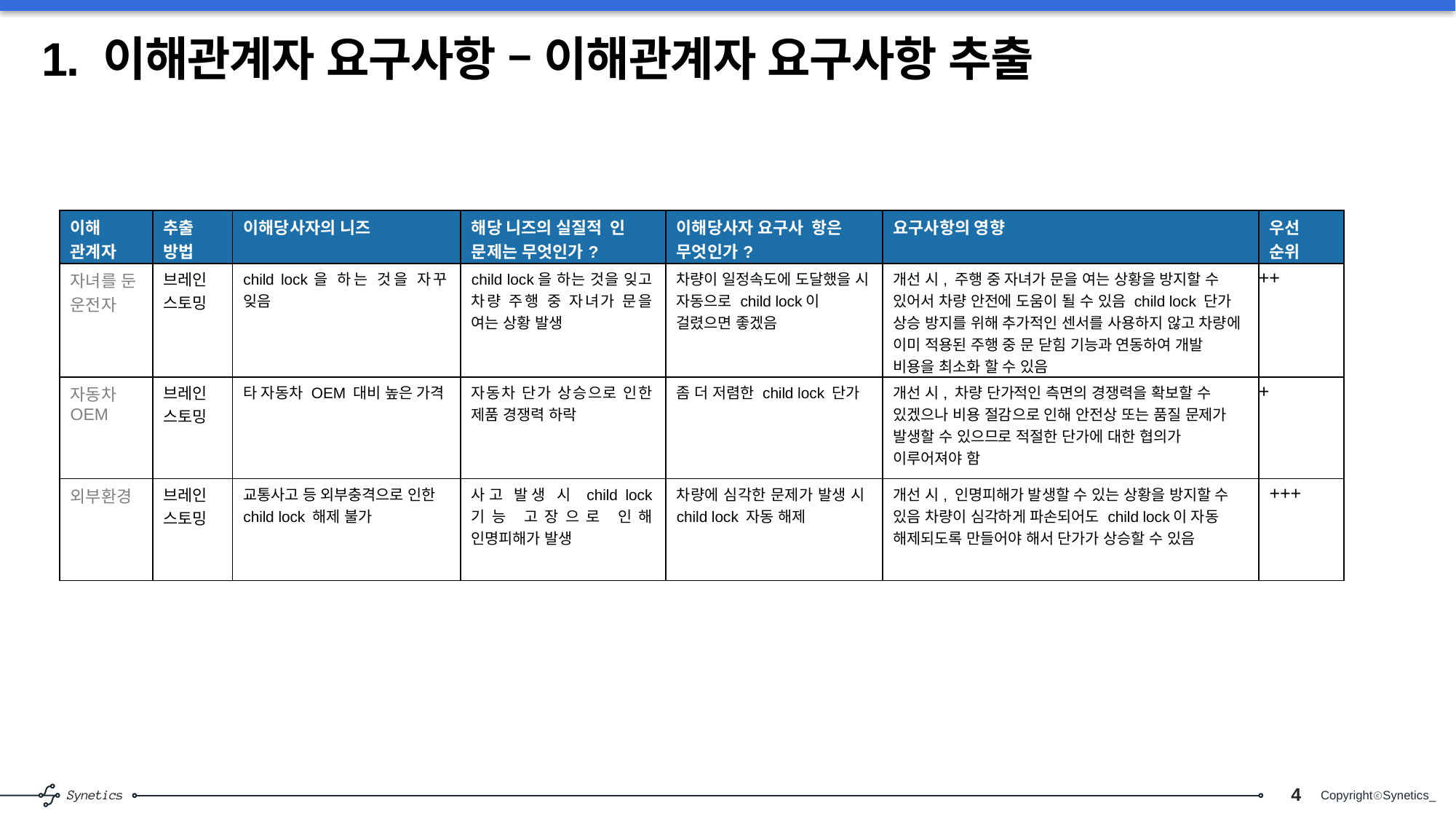

# 1. 이해관계자 요구사항 – 이해관계자 요구사항 추출
| 이해 관계자 | 추출 방법 | 이해당사자의 니즈 | 해당 니즈의 실질적 인 문제는 무엇인가? | 이해당사자 요구사 항은 무엇인가? | 요구사항의 영향 | 우선 순위 |
| --- | --- | --- | --- | --- | --- | --- |
| 자녀를 둔 운전자 | 브레인스토밍 | child lock을 하는 것을 자꾸 잊음 | child lock을 하는 것을 잊고 차량 주행 중 자녀가 문을 여는 상황 발생 | 차량이 일정속도에 도달했을 시 자동으로 child lock이 걸렸으면 좋겠음 | 개선 시, 주행 중 자녀가 문을 여는 상황을 방지할 수 있어서 차량 안전에 도움이 될 수 있음 child lock 단가 상승 방지를 위해 추가적인 센서를 사용하지 않고 차량에 이미 적용된 주행 중 문 닫힘 기능과 연동하여 개발 비용을 최소화 할 수 있음 | ++ |
| 자동차OEM | 브레인스토밍 | 타 자동차 OEM 대비 높은 가격 | 자동차 단가 상승으로 인한 제품 경쟁력 하락 | 좀 더 저렴한 child lock 단가 | 개선 시, 차량 단가적인 측면의 경쟁력을 확보할 수 있겠으나 비용 절감으로 인해 안전상 또는 품질 문제가 발생할 수 있으므로 적절한 단가에 대한 협의가 이루어져야 함 | + |
| 외부환경 | 브레인스토밍 | 교통사고 등 외부충격으로 인한 child lock 해제 불가 | 사고 발생 시 child lock 기능 고장으로 인해 인명피해가 발생 | 차량에 심각한 문제가 발생 시 child lock 자동 해제 | 개선 시, 인명피해가 발생할 수 있는 상황을 방지할 수 있음 차량이 심각하게 파손되어도 child lock이 자동 해제되도록 만들어야 해서 단가가 상승할 수 있음 | +++ |